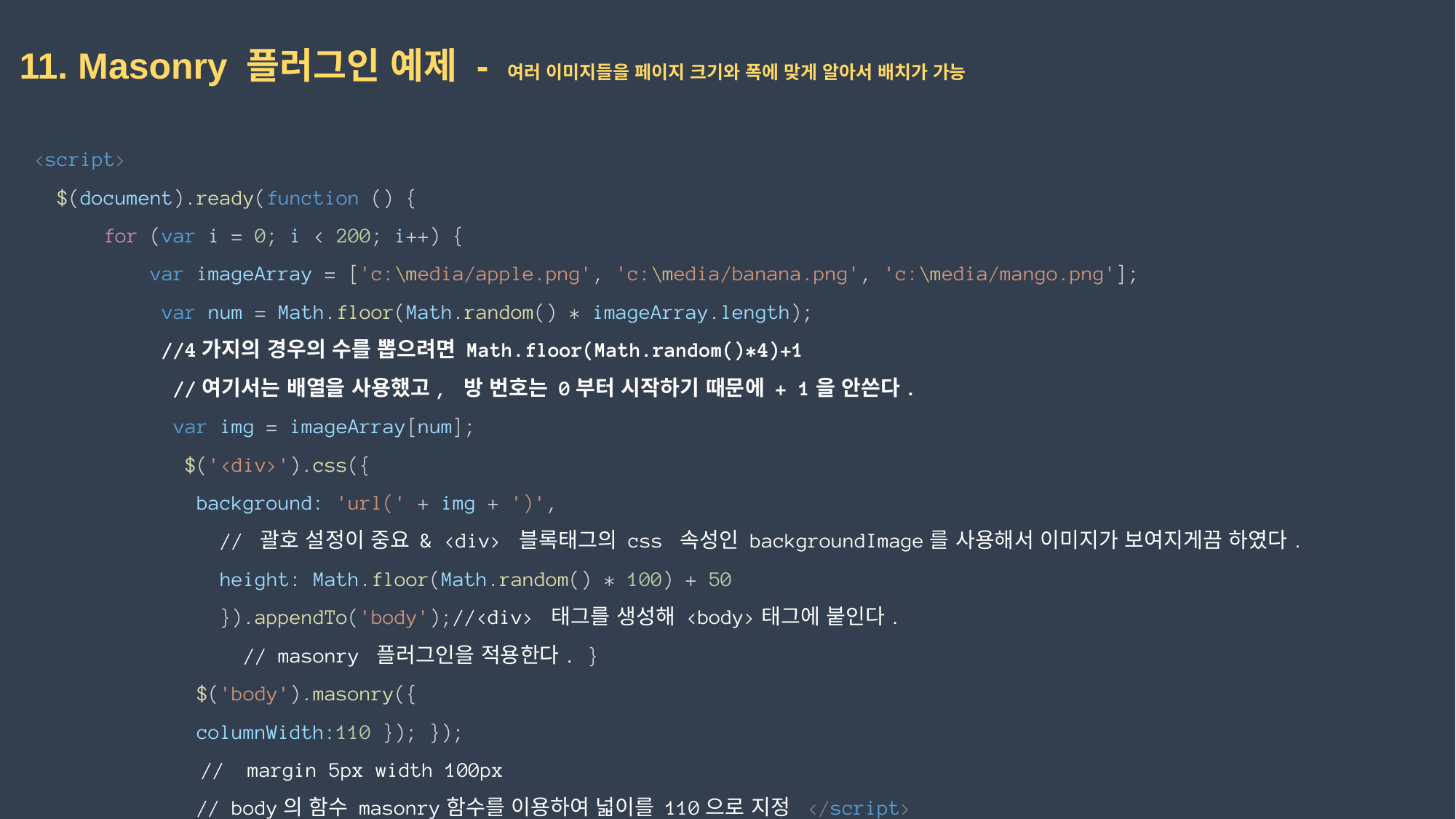

11. Masonry 플러그인 예제 - 여러 이미지들을 페이지 크기와 폭에 맞게 알아서 배치가 가능

  <script>
    $(document).ready(function () {
        for (var i = 0; i < 200; i++) {
            var imageArray = ['c:\media/apple.png', 'c:\media/banana.png', 'c:\media/mango.png'];
             var num = Math.floor(Math.random() * imageArray.length);
             //4가지의 경우의 수를 뽑으려면 Math.floor(Math.random()*4)+1
              //여기서는 배열을 사용했고, 방 번호는 0부터 시작하기 때문에 + 1을 안쓴다.
              var img = imageArray[num];
               $('<div>').css({
                background: 'url(' + img + ')',
                  // 괄호 설정이 중요 & <div> 블록태그의 css 속성인 backgroundImage를 사용해서 이미지가 보여지게끔 하였다.
                  height: Math.floor(Math.random() * 100) + 50
                  }).appendTo('body');//<div> 태그를 생성해 <body>태그에 붙인다.
                    // masonry 플러그인을 적용한다. }
                $('body').masonry({
                columnWidth:110 }); });
  	       //  margin 5px width 100px
                // body의 함수 masonry함수를 이용하여 넓이를 110으로 지정  </script>

2023-02-22
권민지